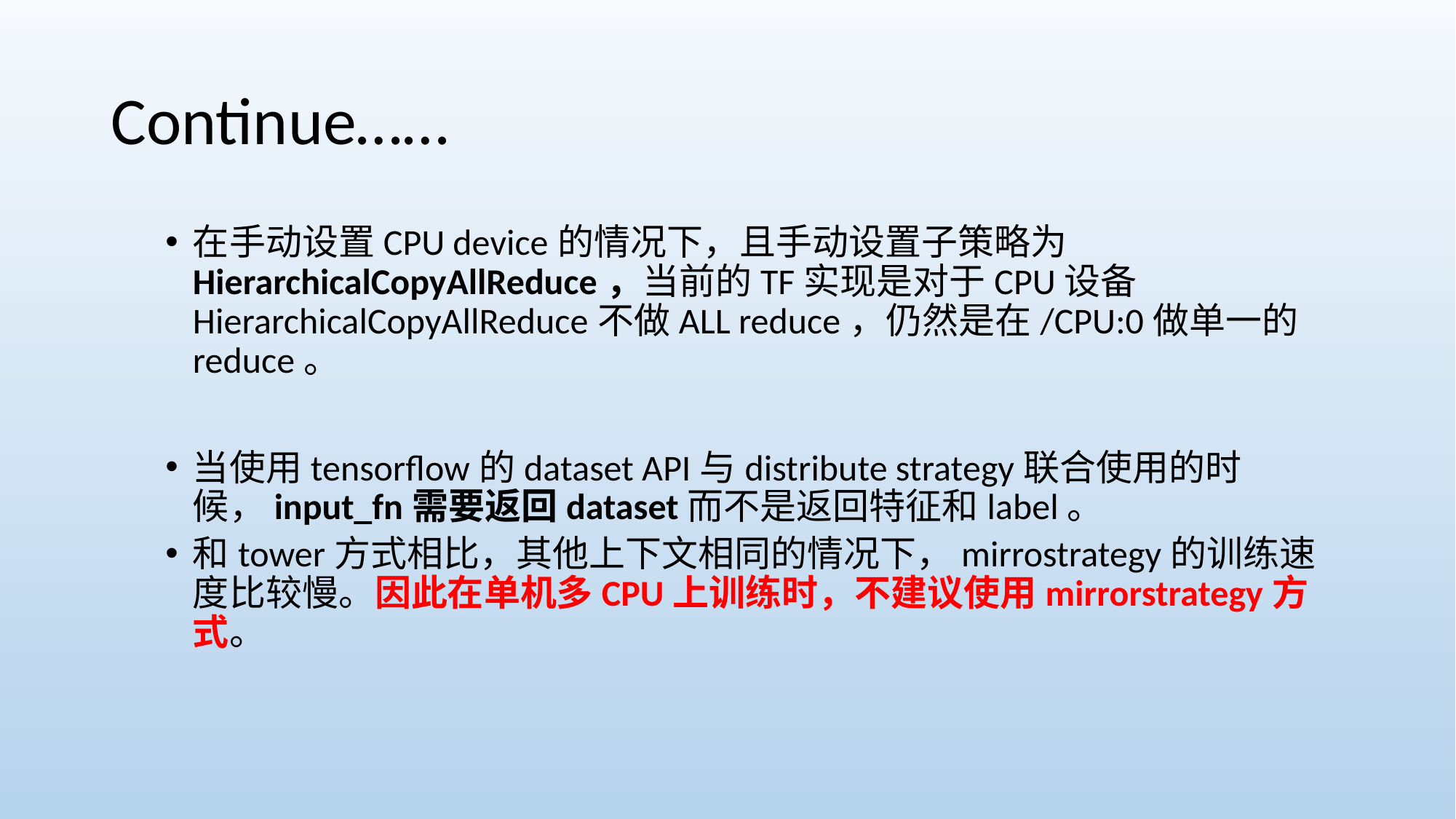

# Continue……
在手动设置CPU device的情况下，且手动设置子策略为HierarchicalCopyAllReduce，当前的TF实现是对于CPU设备HierarchicalCopyAllReduce不做ALL reduce，仍然是在/CPU:0做单一的reduce。

当使用tensorflow的dataset API与distribute strategy联合使用的时候，input_fn需要返回dataset而不是返回特征和label。
和tower方式相比，其他上下文相同的情况下，mirrostrategy的训练速度比较慢。因此在单机多CPU上训练时，不建议使用mirrorstrategy方式。